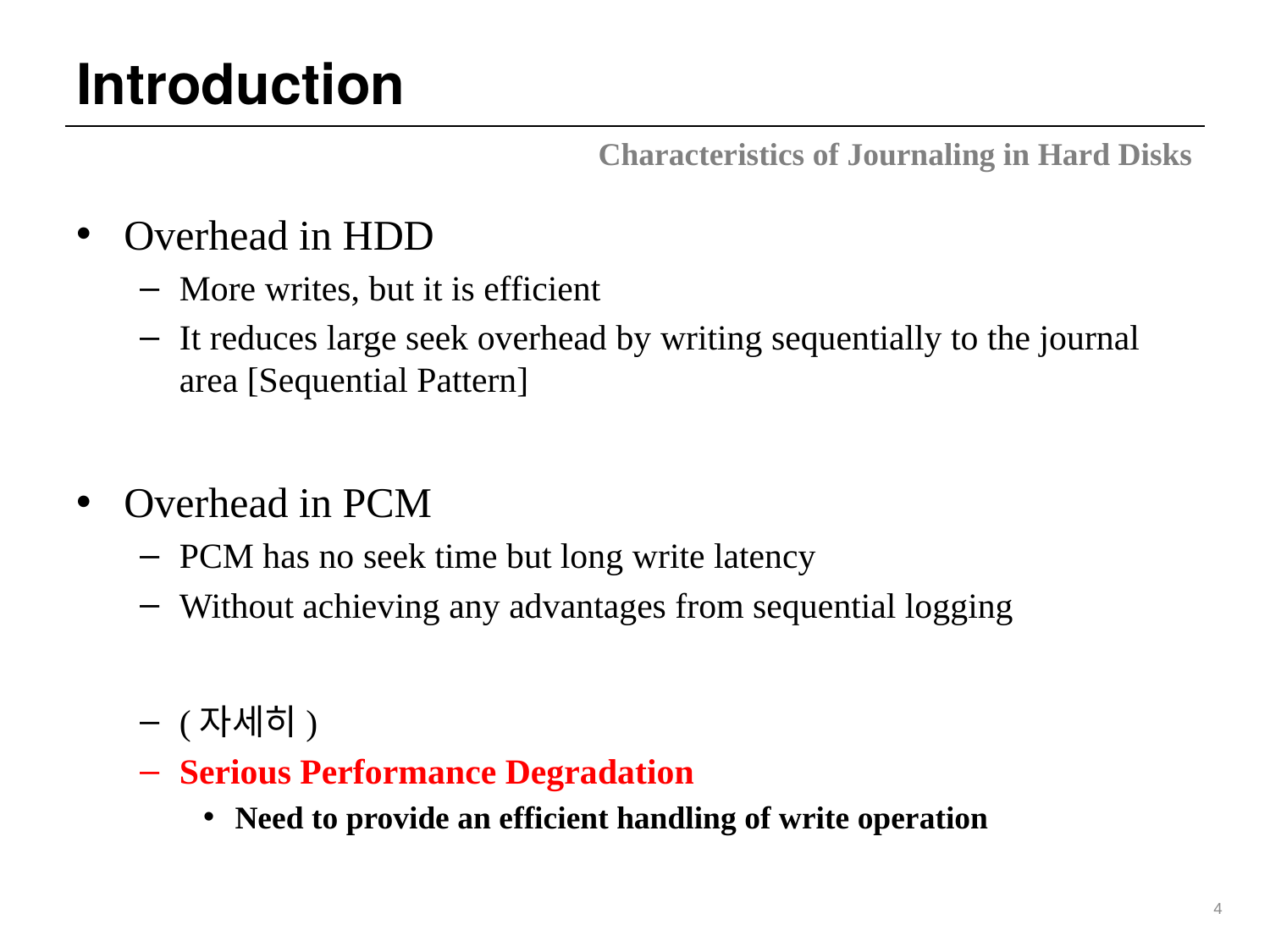

# Introduction
Characteristics of Journaling in Hard Disks
Overhead in HDD
More writes, but it is efficient
It reduces large seek overhead by writing sequentially to the journal area [Sequential Pattern]

Overhead in PCM
PCM has no seek time but long write latency
Without achieving any advantages from sequential logging

(자세히)
Serious Performance Degradation
Need to provide an efficient handling of write operation
4